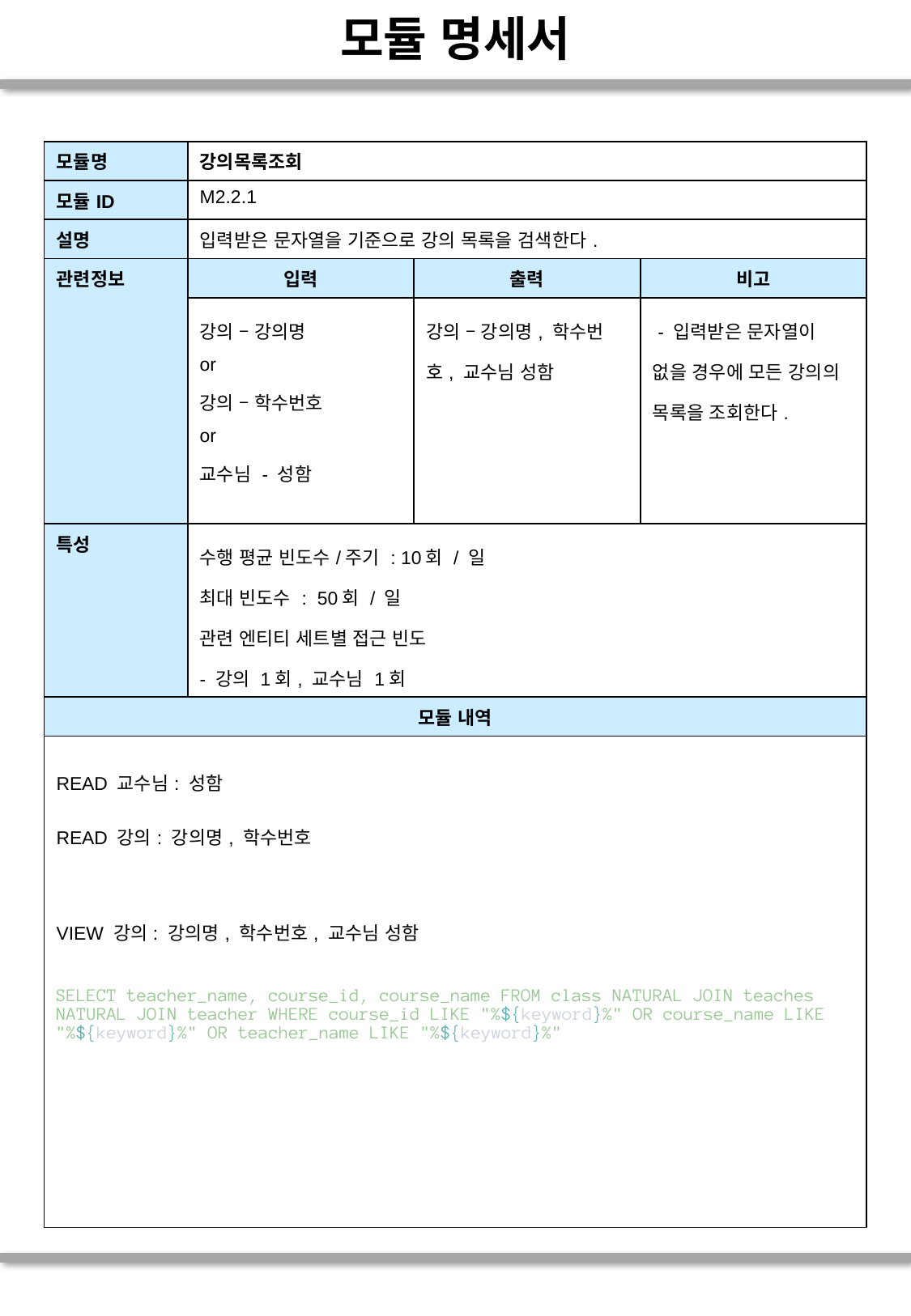

# 모듈 명세서
| 모듈명 | 강의목록조회 |  |  |
| --- | --- | --- | --- |
| 모듈ID | M2.2.1 |  |  |
| 설명 | 입력받은 문자열을 기준으로 강의 목록을 검색한다. |  |  |
| 관련정보 | 입력 | 출력 | 비고 |
|  | 강의 – 강의명 or 강의 – 학수번호 or 교수님 - 성함 | 강의 – 강의명, 학수번호, 교수님 성함 | - 입력받은 문자열이 없을 경우에 모든 강의의 목록을 조회한다. |
| 특성 | 수행 평균 빈도수/주기 : 10회 / 일 최대 빈도수 : 50회 / 일 관련 엔티티 세트별 접근 빈도 - 강의 1회, 교수님 1회 |  |  |
| 모듈 내역 |  |  |  |
| READ 교수님: 성함 READ 강의: 강의명, 학수번호 VIEW 강의: 강의명, 학수번호, 교수님 성함 SELECT teacher\_name, course\_id, course\_name FROM class NATURAL JOIN teaches NATURAL JOIN teacher WHERE course\_id LIKE "%${keyword}%" OR course\_name LIKE "%${keyword}%" OR teacher\_name LIKE "%${keyword}%" |  |  |  |